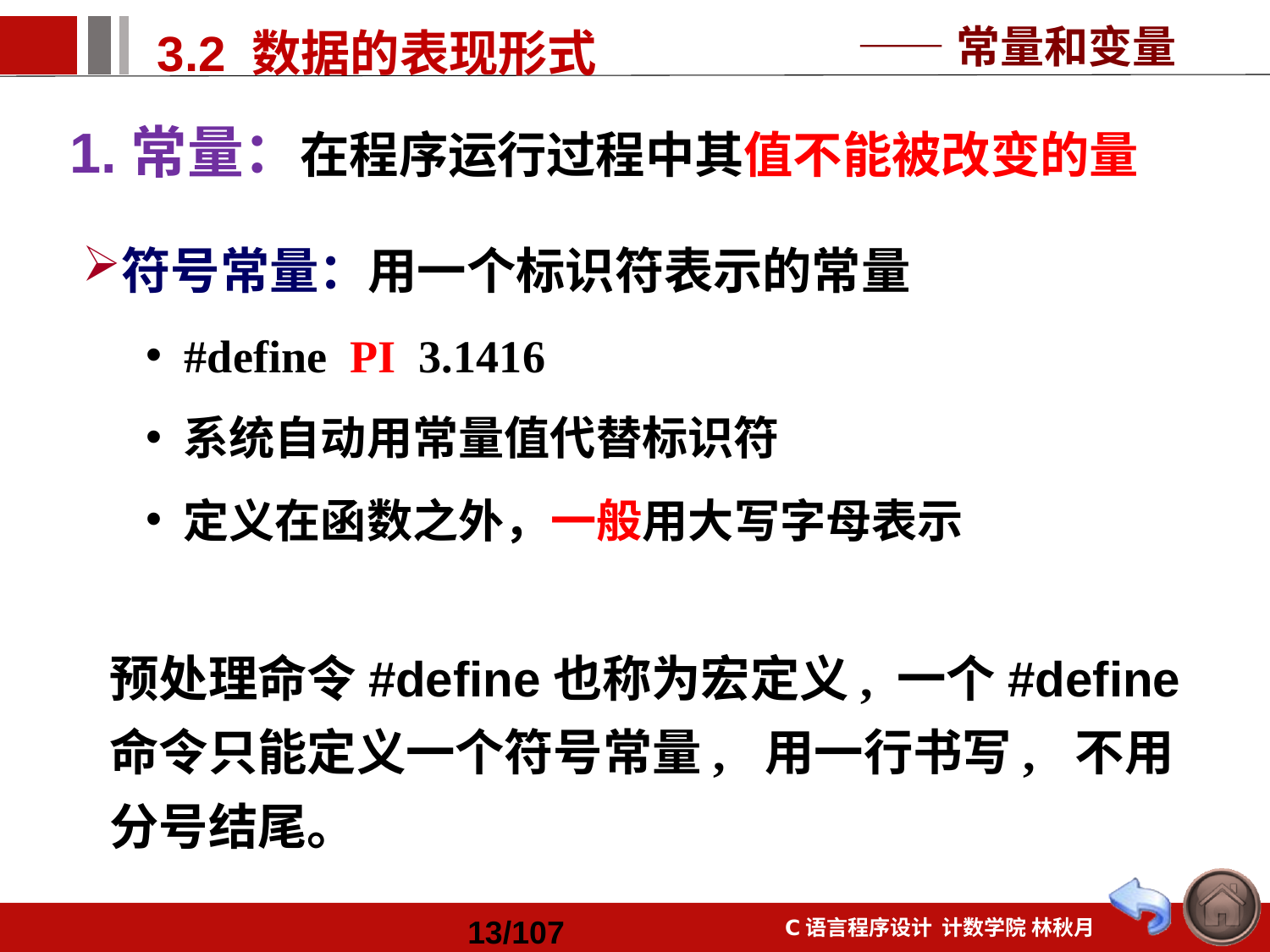

——常量和变量
1.常量：在程序运行过程中其值不能被改变的量
符号常量：用一个标识符表示的常量
  #define  PI  3.1416
 系统自动用常量值代替标识符
 定义在函数之外，一般用大写字母表示
预处理命令#define也称为宏定义, 一个#define命令只能定义一个符号常量,  用一行书写,  不用分号结尾。